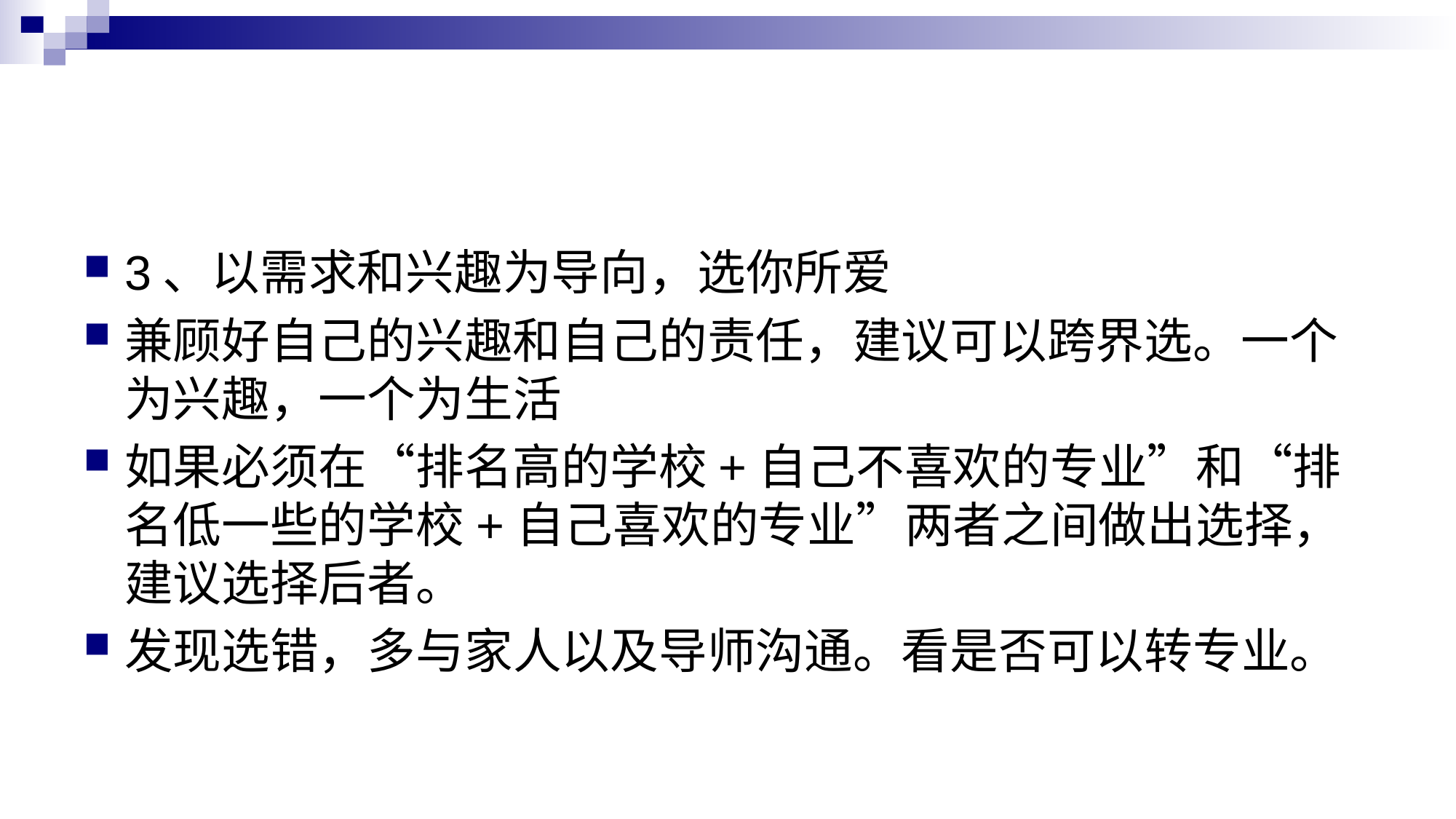

#
3、以需求和兴趣为导向，选你所爱
兼顾好自己的兴趣和自己的责任，建议可以跨界选。一个为兴趣，一个为生活
如果必须在“排名高的学校+自己不喜欢的专业”和“排名低一些的学校+自己喜欢的专业”两者之间做出选择，建议选择后者。
发现选错，多与家人以及导师沟通。看是否可以转专业。